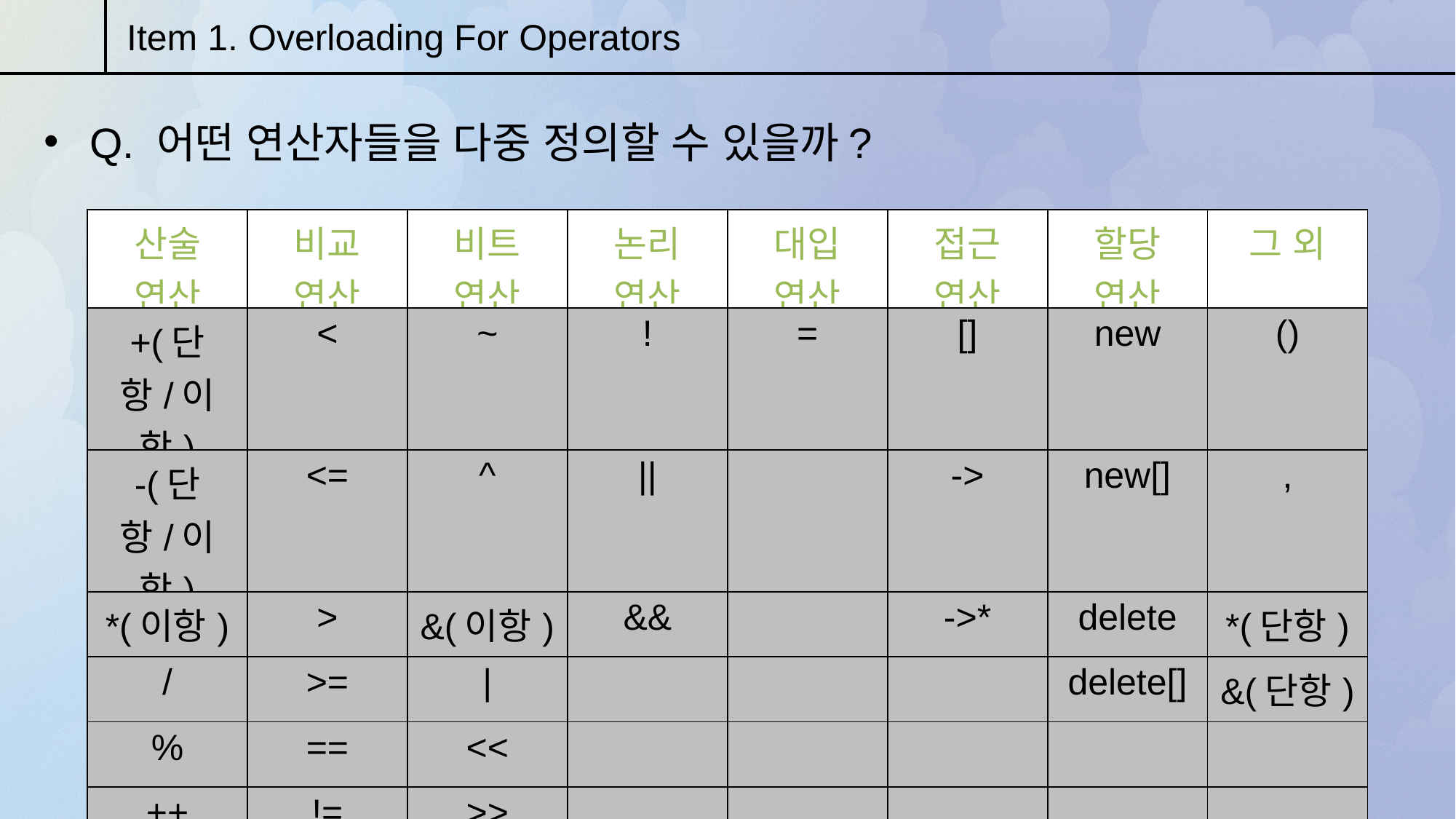

Item 1. Overloading For Operators
 Q. 어떤 연산자들을 다중 정의할 수 있을까?
| 산술 연산 | 비교 연산 | 비트 연산 | 논리 연산 | 대입 연산 | 접근 연산 | 할당 연산 | 그 외 |
| --- | --- | --- | --- | --- | --- | --- | --- |
| +(단항/이항) | < | ~ | ! | = | [] | new | () |
| -(단항/이항) | <= | ^ | || |  | -> | new[] | , |
| \*(이항) | > | &(이항) | && |  | ->\* | delete | \*(단항) |
| / | >= | | |  |  |  | delete[] | &(단항) |
| % | == | << |  |  |  |  |  |
| ++ | != | >> |  |  |  |  |  |
| -- |  |  |  |  |  |  |  |